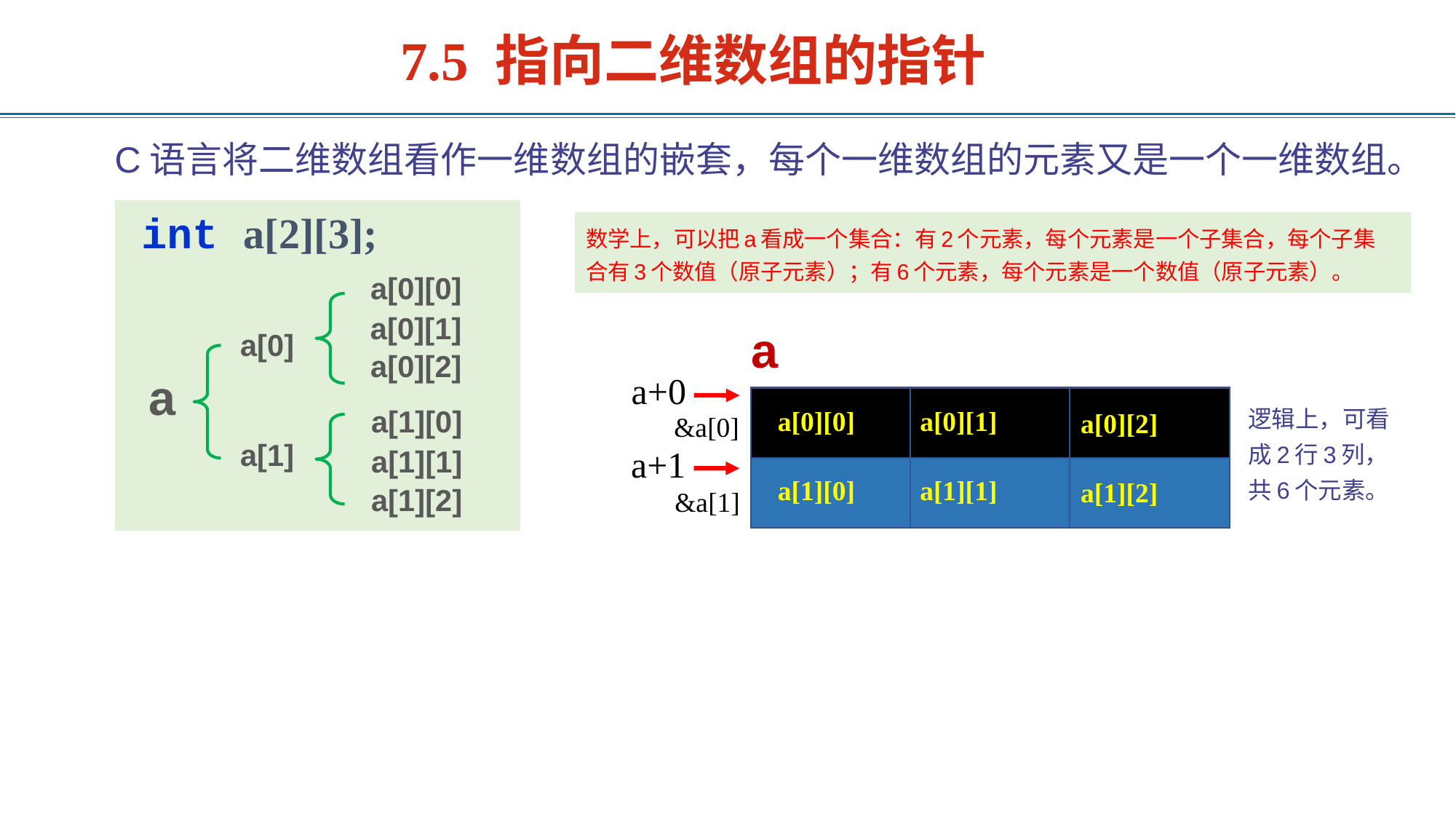

7.5 指向二维数组的指针
C语言将二维数组看作一维数组的嵌套，每个一维数组的元素又是一个一维数组。

int a[2][3];

数学上，可以把a看成一个集合：有2个元素，每个元素是一个子集合，每个子集合有3个数值（原子元素）；有6个元素，每个元素是一个数值（原子元素）。
a[0][0]
a[0][1]
a[0][2]

a[0]
a[1]
a

a
a+0

a[0][0]
a[0][1]
a[0][2]

a[1][0]
a[1][1]
a[1][2]

逻辑上，可看成2行3列，共6个元素。
a[1][0]
a[1][1]
a[1][2]
&a[0]
&a[1]

a+1